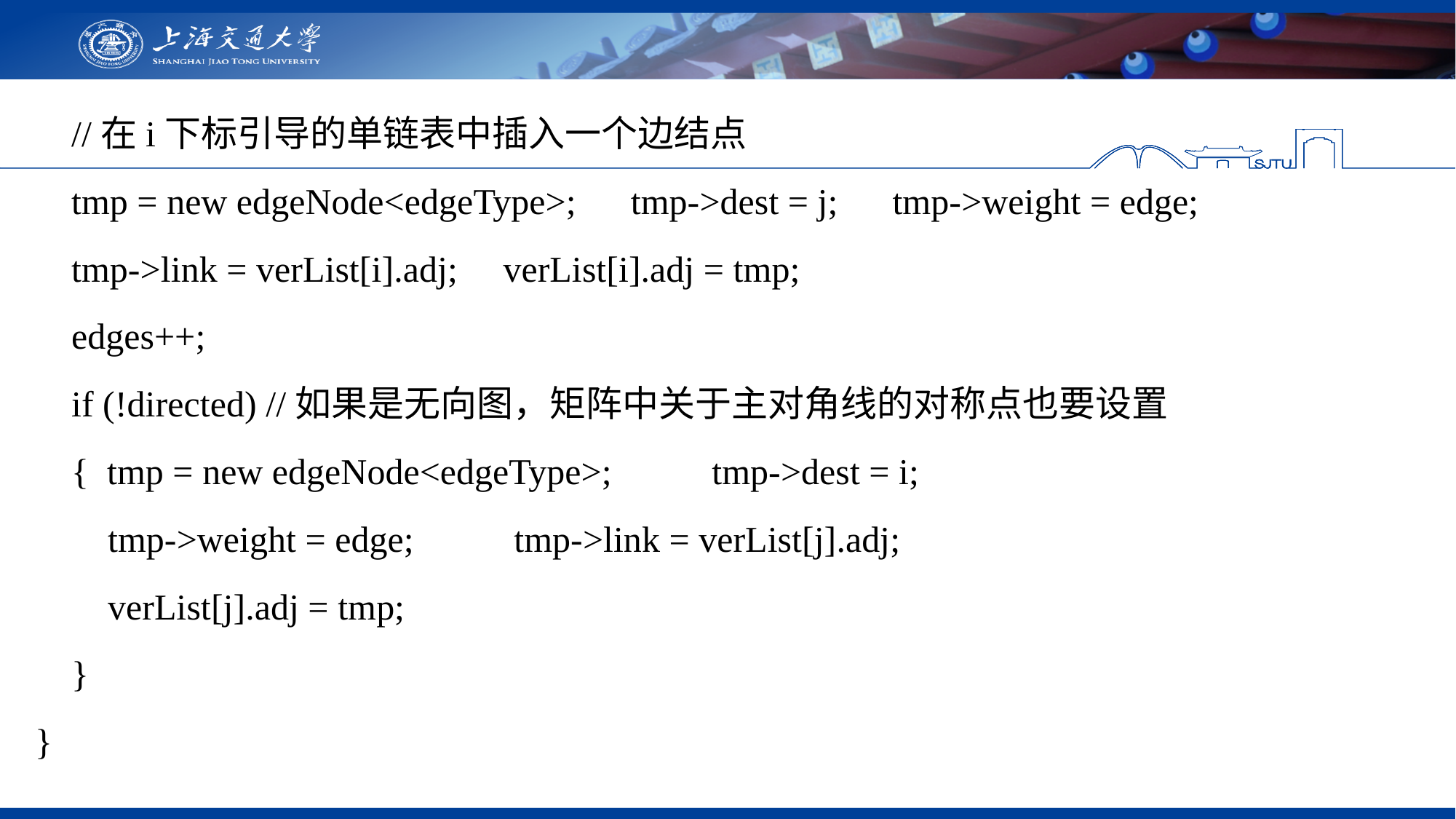

//在i下标引导的单链表中插入一个边结点
    tmp = new edgeNode<edgeType>;      tmp->dest = j;      tmp->weight = edge;
    tmp->link = verList[i].adj;     verList[i].adj = tmp;
    edges++;
    if (!directed) //如果是无向图，矩阵中关于主对角线的对称点也要设置
    {  tmp = new edgeNode<edgeType>;           tmp->dest = i;
        tmp->weight = edge;           tmp->link = verList[j].adj;
        verList[j].adj = tmp;
    }
}